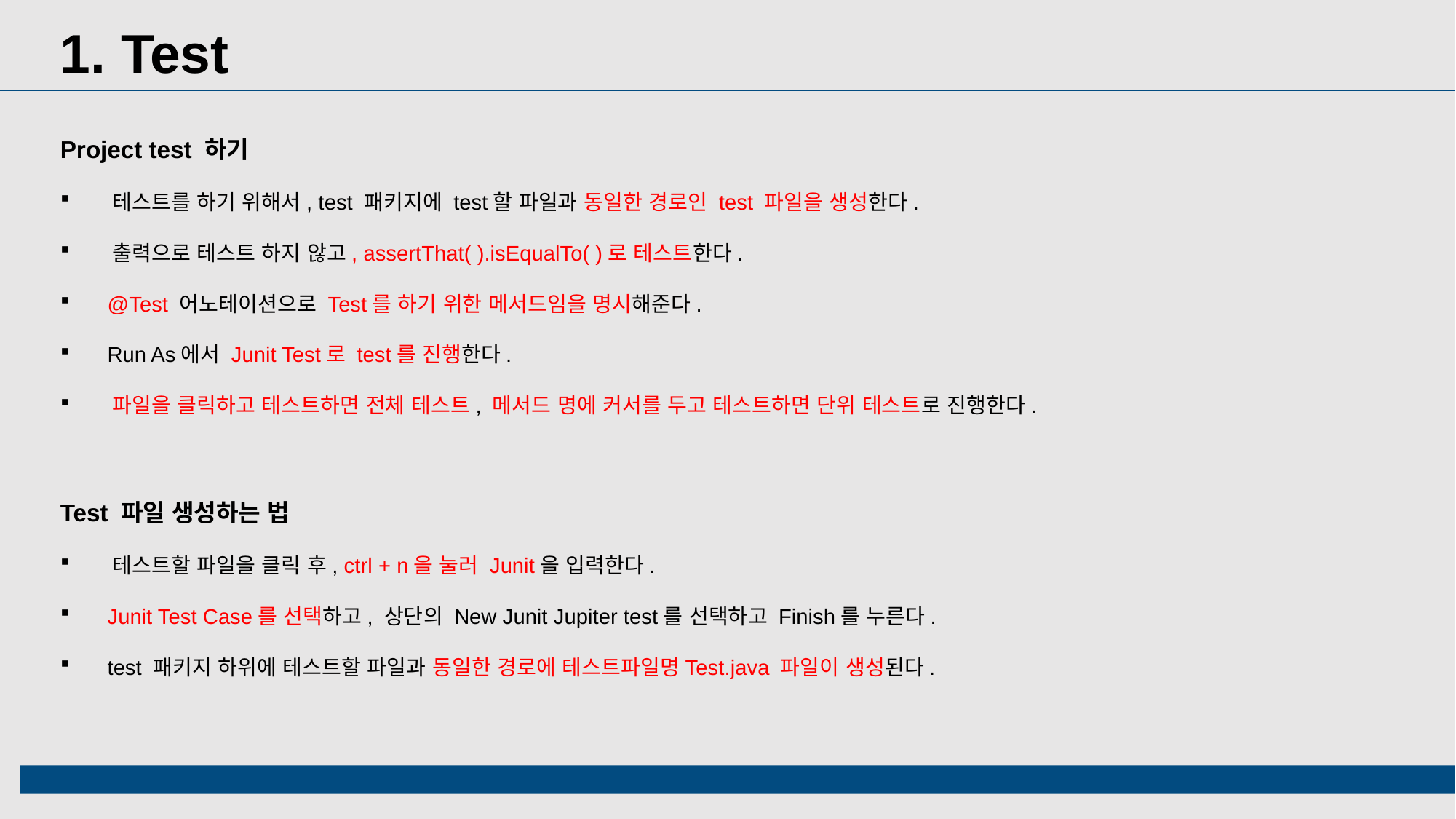

1. Test
Project test 하기
 테스트를 하기 위해서, test 패키지에 test할 파일과 동일한 경로인 test 파일을 생성한다.
 출력으로 테스트 하지 않고, assertThat( ).isEqualTo( )로 테스트한다.
 @Test 어노테이션으로 Test를 하기 위한 메서드임을 명시해준다.
 Run As에서 Junit Test로 test를 진행한다.
 파일을 클릭하고 테스트하면 전체 테스트, 메서드 명에 커서를 두고 테스트하면 단위 테스트로 진행한다.

Test 파일 생성하는 법
 테스트할 파일을 클릭 후, ctrl + n을 눌러 Junit을 입력한다.
 Junit Test Case를 선택하고, 상단의 New Junit Jupiter test를 선택하고 Finish를 누른다.
 test 패키지 하위에 테스트할 파일과 동일한 경로에 테스트파일명Test.java 파일이 생성된다.